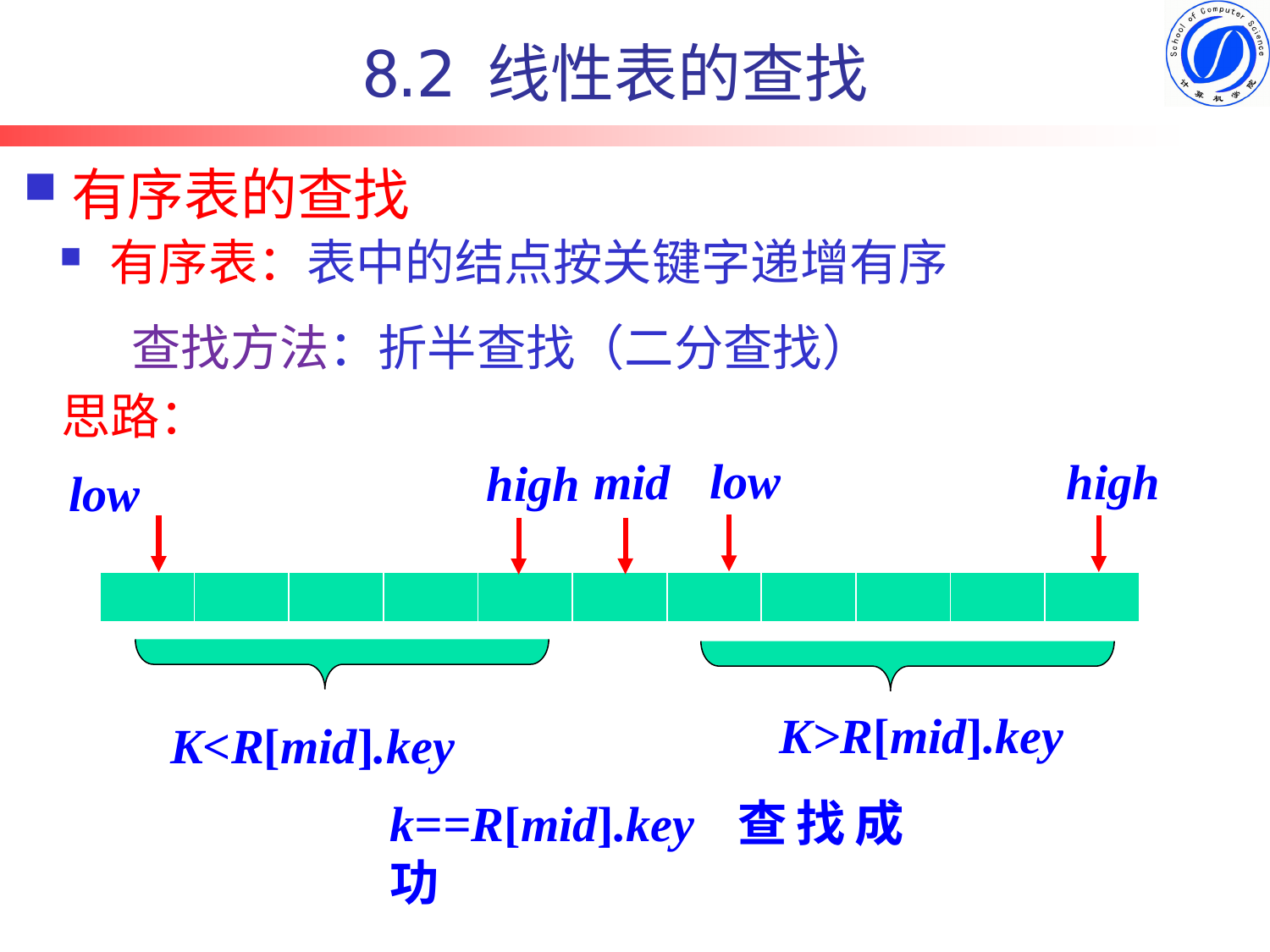

8.2 线性表的查找
有序表的查找
有序表：表中的结点按关键字递增有序
查找方法：折半查找（二分查找）
思路：
low
mid
high
high
low

|  |  |  |  |  |  |  |  |  |  |  |
| --- | --- | --- | --- | --- | --- | --- | --- | --- | --- | --- |
K>R[mid].key
K<R[mid].key
k==R[mid].key 查找成功